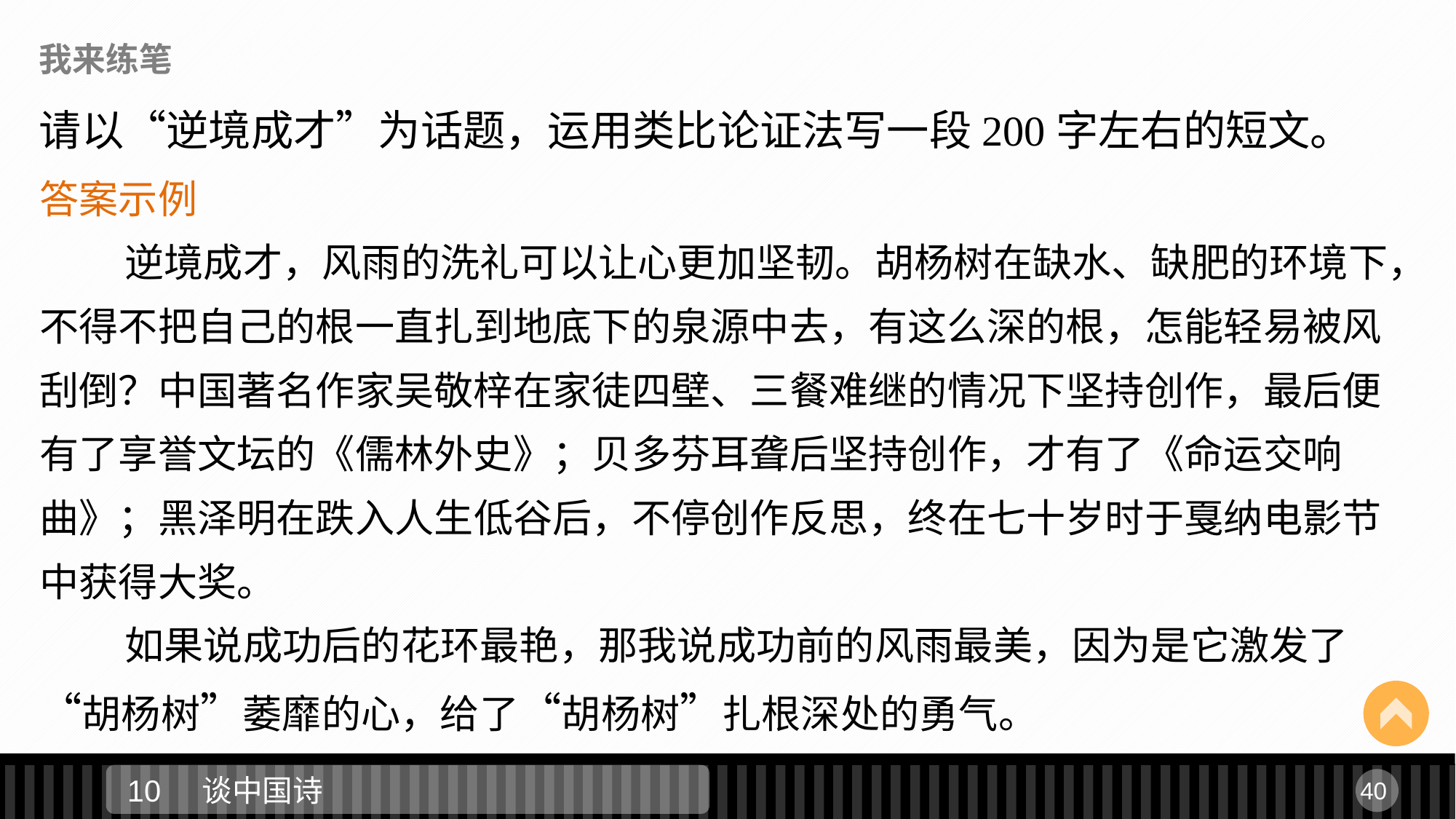

我来练笔
请以“逆境成才”为话题，运用类比论证法写一段200字左右的短文。
答案示例
逆境成才，风雨的洗礼可以让心更加坚韧。胡杨树在缺水、缺肥的环境下，不得不把自己的根一直扎到地底下的泉源中去，有这么深的根，怎能轻易被风刮倒？中国著名作家吴敬梓在家徒四壁、三餐难继的情况下坚持创作，最后便有了享誉文坛的《儒林外史》；贝多芬耳聋后坚持创作，才有了《命运交响曲》；黑泽明在跌入人生低谷后，不停创作反思，终在七十岁时于戛纳电影节中获得大奖。
如果说成功后的花环最艳，那我说成功前的风雨最美，因为是它激发了“胡杨树”萎靡的心，给了“胡杨树”扎根深处的勇气。